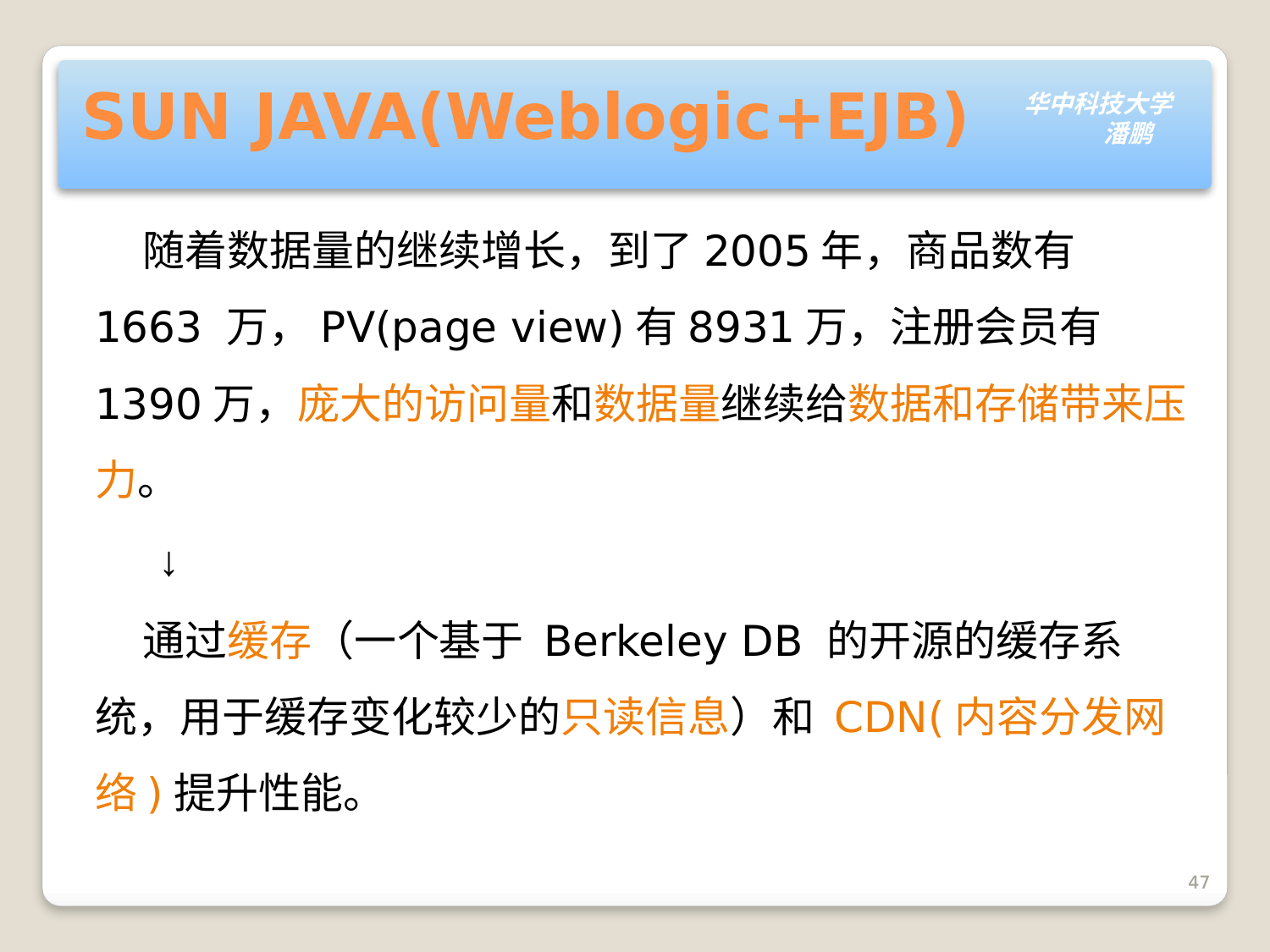

# SUN JAVA(Weblogic+EJB)
    随着数据量的继续增长，到了2005年，商品数有 1663 万，PV(page view)有8931万，注册会员有1390万，庞大的访问量和数据量继续给数据和存储带来压力。
      ↓
    通过缓存（一个基于 Berkeley DB 的开源的缓存系统，用于缓存变化较少的只读信息）和 CDN(内容分发网络)提升性能。
47
47